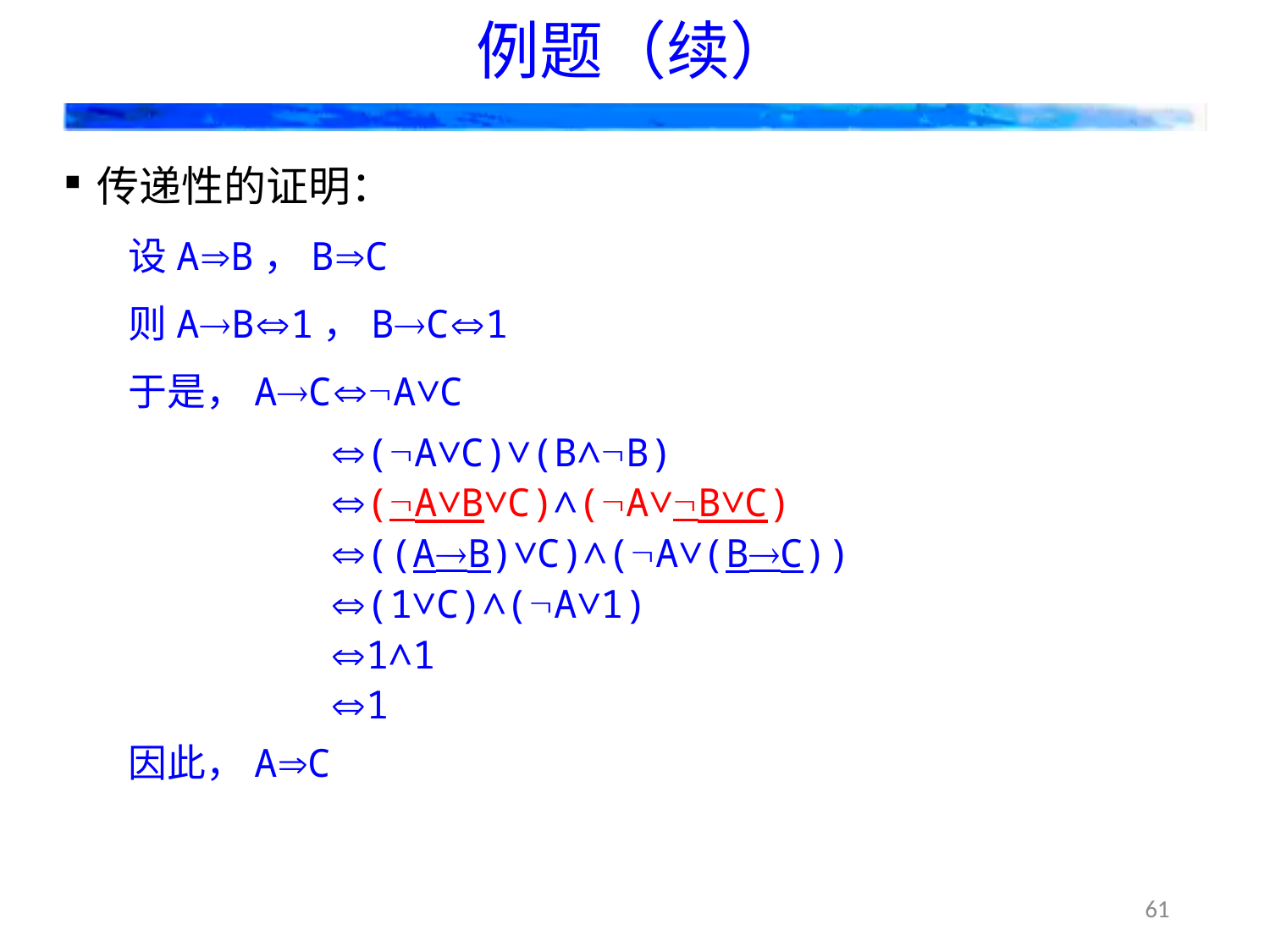

# 例题（续）
传递性的证明：
设A⇒B，B⇒C
则A→B⇔1，B→C⇔1
于是，A→C⇔¬A∨C
⇔(¬A∨C)∨(B∧¬B)
⇔(¬A∨B∨C)∧(¬A∨¬B∨C)
⇔((A→B)∨C)∧(¬A∨(B→C))
⇔(1∨C)∧(¬A∨1)
⇔1∧1
⇔1
因此，A⇒C

61